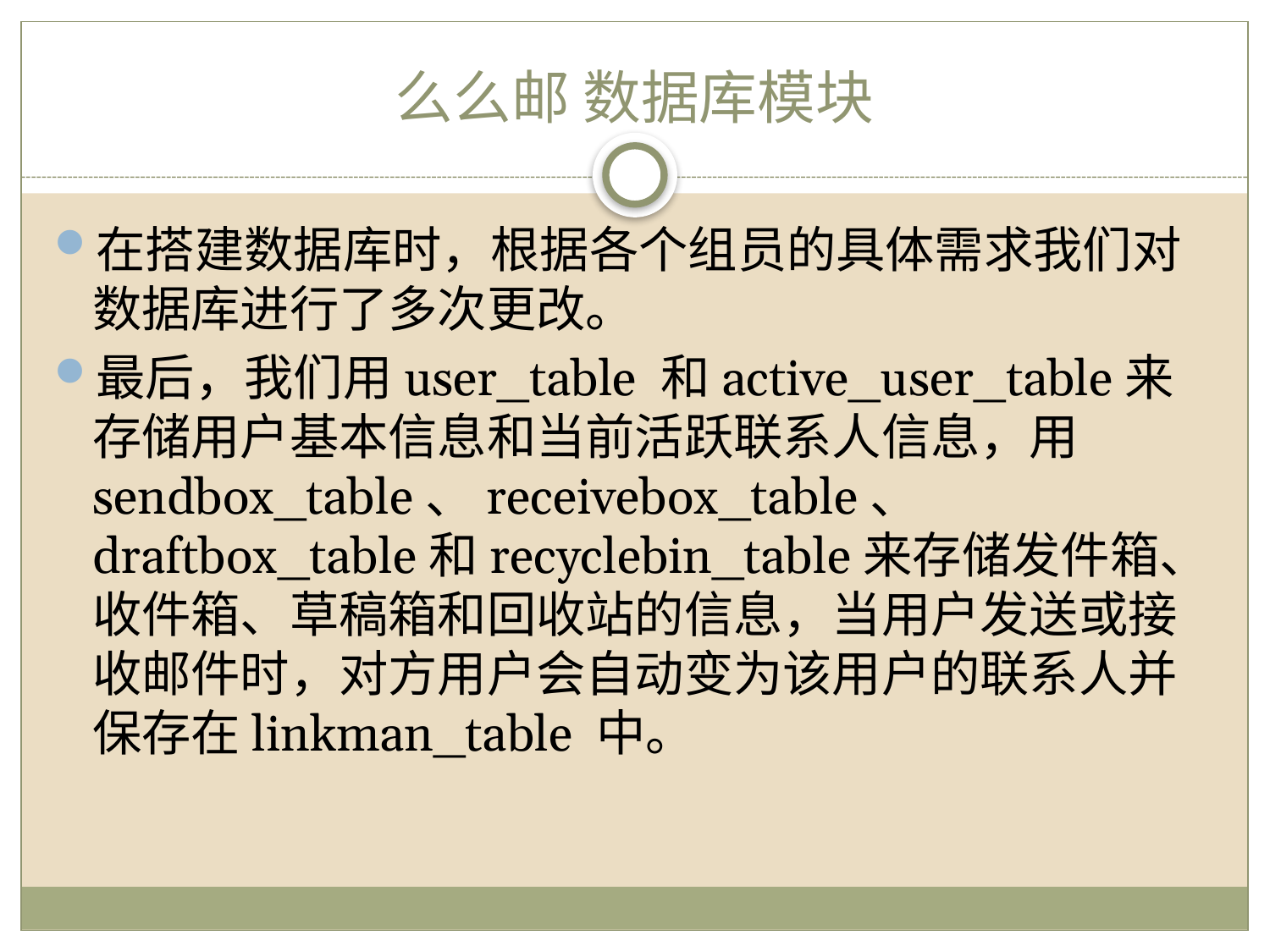

# 么么邮 数据库模块
在搭建数据库时，根据各个组员的具体需求我们对数据库进行了多次更改。
最后，我们用user_table 和active_user_table来存储用户基本信息和当前活跃联系人信息，用sendbox_table、receivebox_table、 draftbox_table和recyclebin_table来存储发件箱、收件箱、草稿箱和回收站的信息，当用户发送或接收邮件时，对方用户会自动变为该用户的联系人并保存在linkman_table 中。